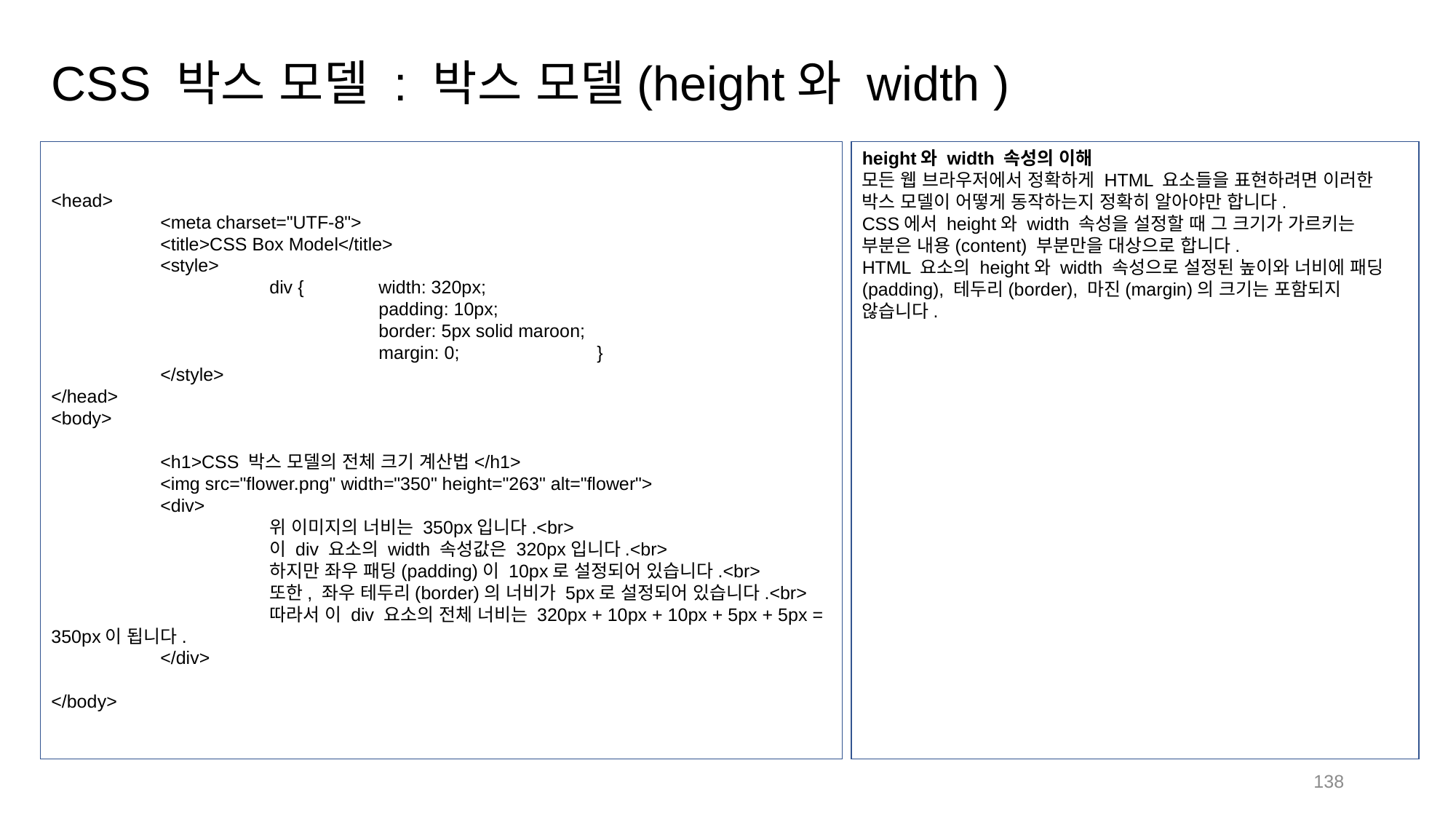

# CSS 박스 모델 : 박스 모델(height와 width )
<head>
	<meta charset="UTF-8">
	<title>CSS Box Model</title>
	<style>
		div {	width: 320px;
			padding: 10px;
			border: 5px solid maroon;
			margin: 0;		}
	</style>
</head>
<body>

	<h1>CSS 박스 모델의 전체 크기 계산법</h1>
	<img src="flower.png" width="350" height="263" alt="flower">
	<div>
		위 이미지의 너비는 350px입니다.<br>
		이 div 요소의 width 속성값은 320px입니다.<br>
		하지만 좌우 패딩(padding)이 10px로 설정되어 있습니다.<br>
		또한, 좌우 테두리(border)의 너비가 5px로 설정되어 있습니다.<br>
		따라서 이 div 요소의 전체 너비는 320px + 10px + 10px + 5px + 5px = 350px이 됩니다.
	</div>

</body>
height와 width 속성의 이해
모든 웹 브라우저에서 정확하게 HTML 요소들을 표현하려면 이러한 박스 모델이 어떻게 동작하는지 정확히 알아야만 합니다.
CSS에서 height와 width 속성을 설정할 때 그 크기가 가르키는 부분은 내용(content) 부분만을 대상으로 합니다.
HTML 요소의 height와 width 속성으로 설정된 높이와 너비에 패딩(padding), 테두리(border), 마진(margin)의 크기는 포함되지 않습니다.

138